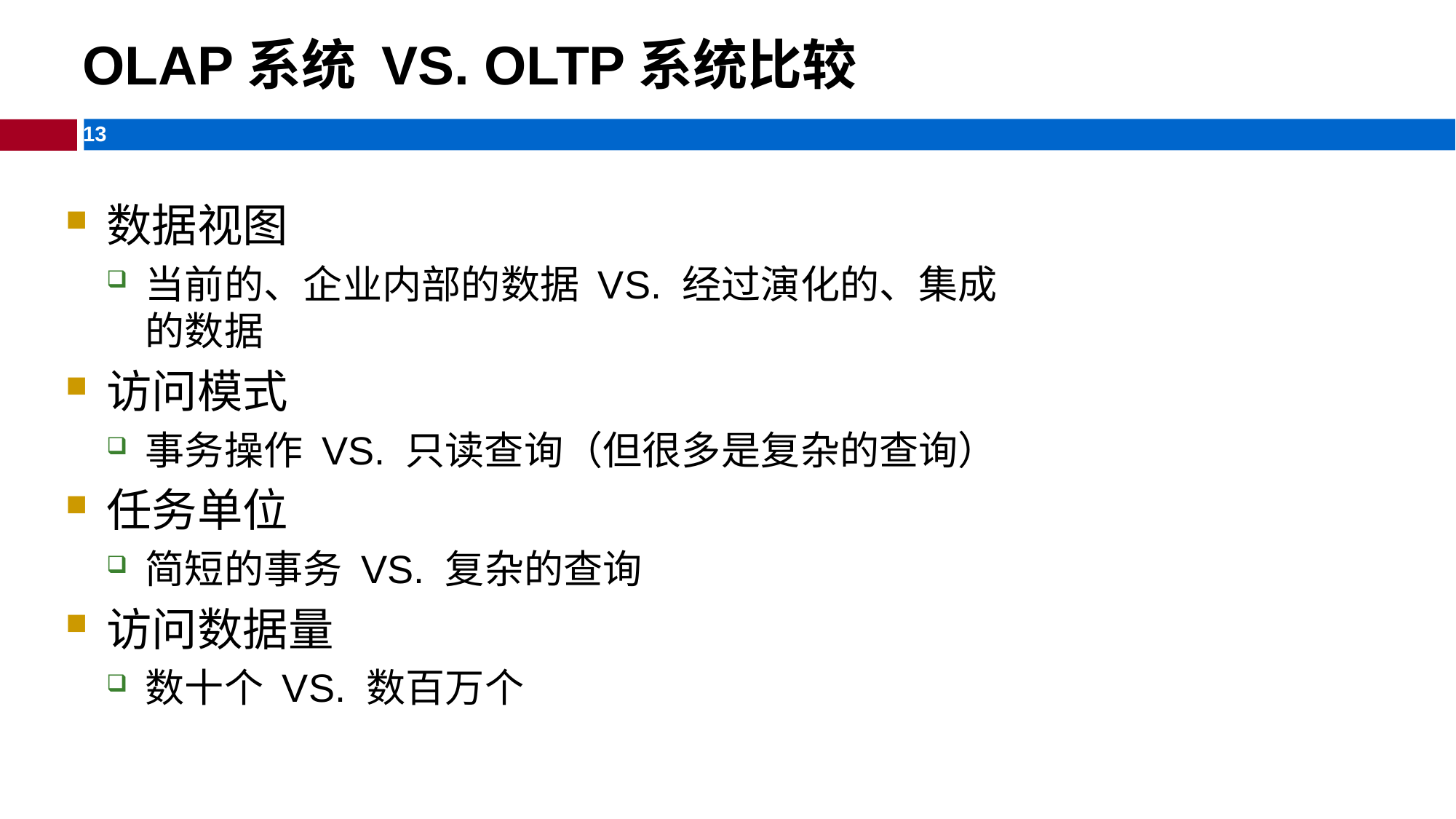

OLAP系统 VS. OLTP系统比较
数据视图
当前的、企业内部的数据 VS. 经过演化的、集成的数据
访问模式
事务操作 VS. 只读查询（但很多是复杂的查询）
任务单位
简短的事务 VS. 复杂的查询
访问数据量
数十个 VS. 数百万个